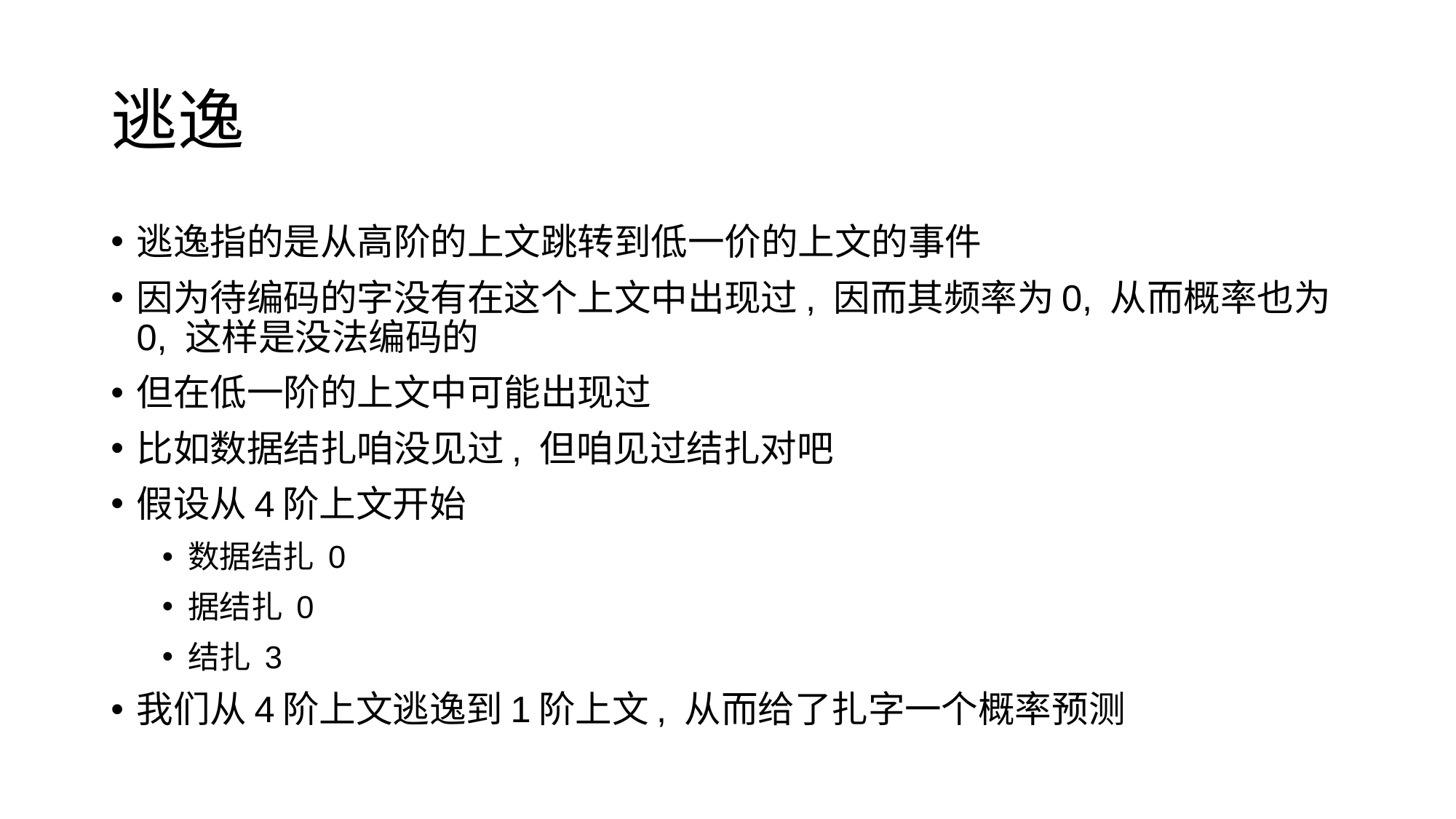

# 逃逸
逃逸指的是从高阶的上文跳转到低一价的上文的事件
因为待编码的字没有在这个上文中出现过, 因而其频率为0, 从而概率也为0, 这样是没法编码的
但在低一阶的上文中可能出现过
比如数据结扎咱没见过, 但咱见过结扎对吧
假设从4阶上文开始
数据结扎 0
据结扎 0
结扎 3
我们从4阶上文逃逸到1阶上文, 从而给了扎字一个概率预测